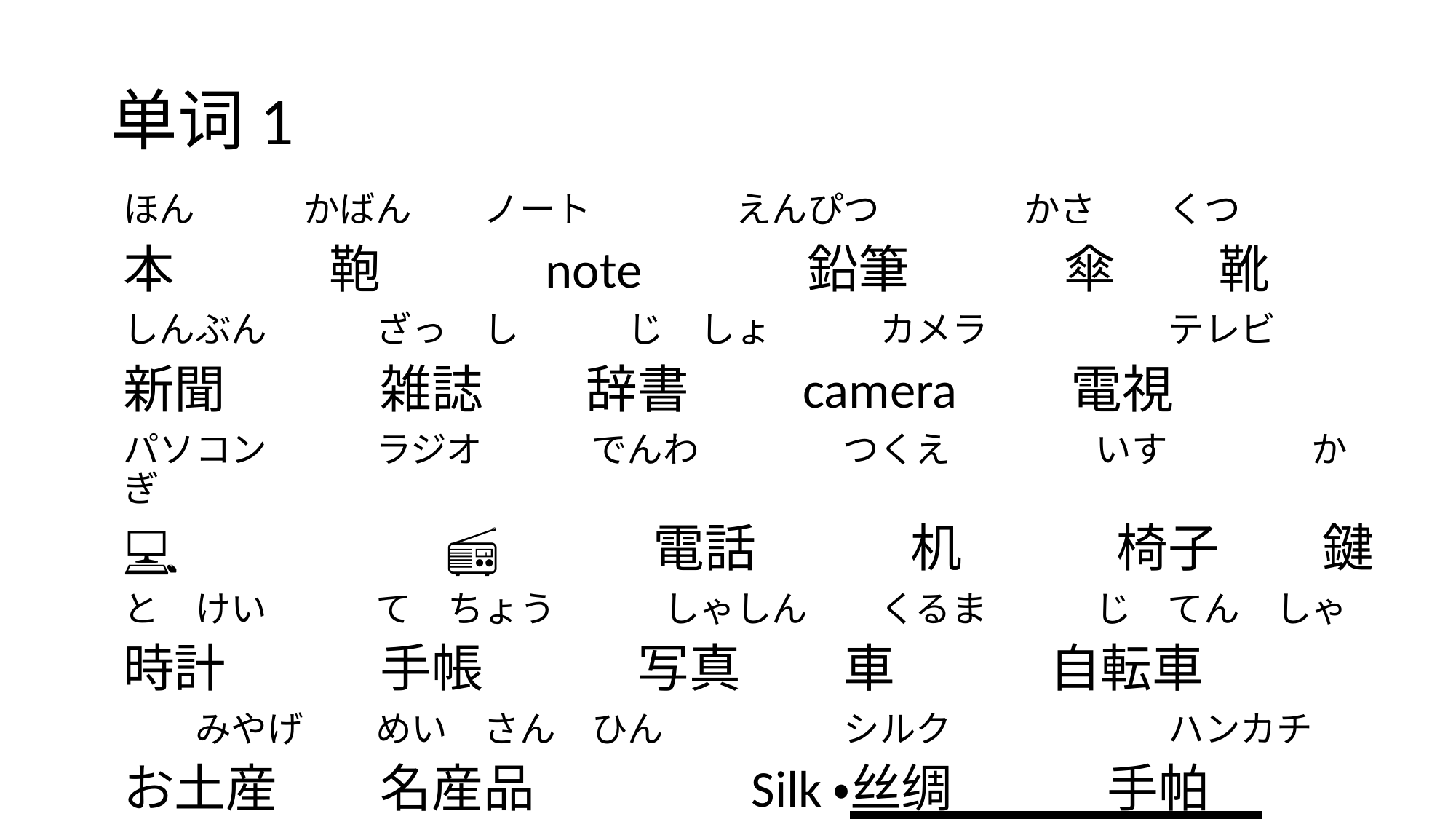

# 单词1
ほん　　　かばん　　ノート　　　　えんぴつ　　　　かさ　　くつ
本　　　鞄　　　note　　　鉛筆　　　傘　　靴
しんぶん　　　ざっ　し　　　じ　しょ　　　カメラ　　　　　テレビ
新聞　　　雑誌　　辞書　　camera　　電視
パソコン　　　ラジオ　　　でんわ　　　　つくえ　　　　いす　　　　かぎ
💻　　　　　📻　　　電話　　　机　　　椅子　　鍵
と　けい　　　て　ちょう　　　しゃしん　　くるま　　　じ　てん　しゃ
時計　　　手帳　　　写真　　車　　　自転車
　　みやげ　　めい　さん　ひん　　　　　シルク　　　　　　ハンカチ
お土産　　名産品　　　　Silk・丝绸　　　手帕